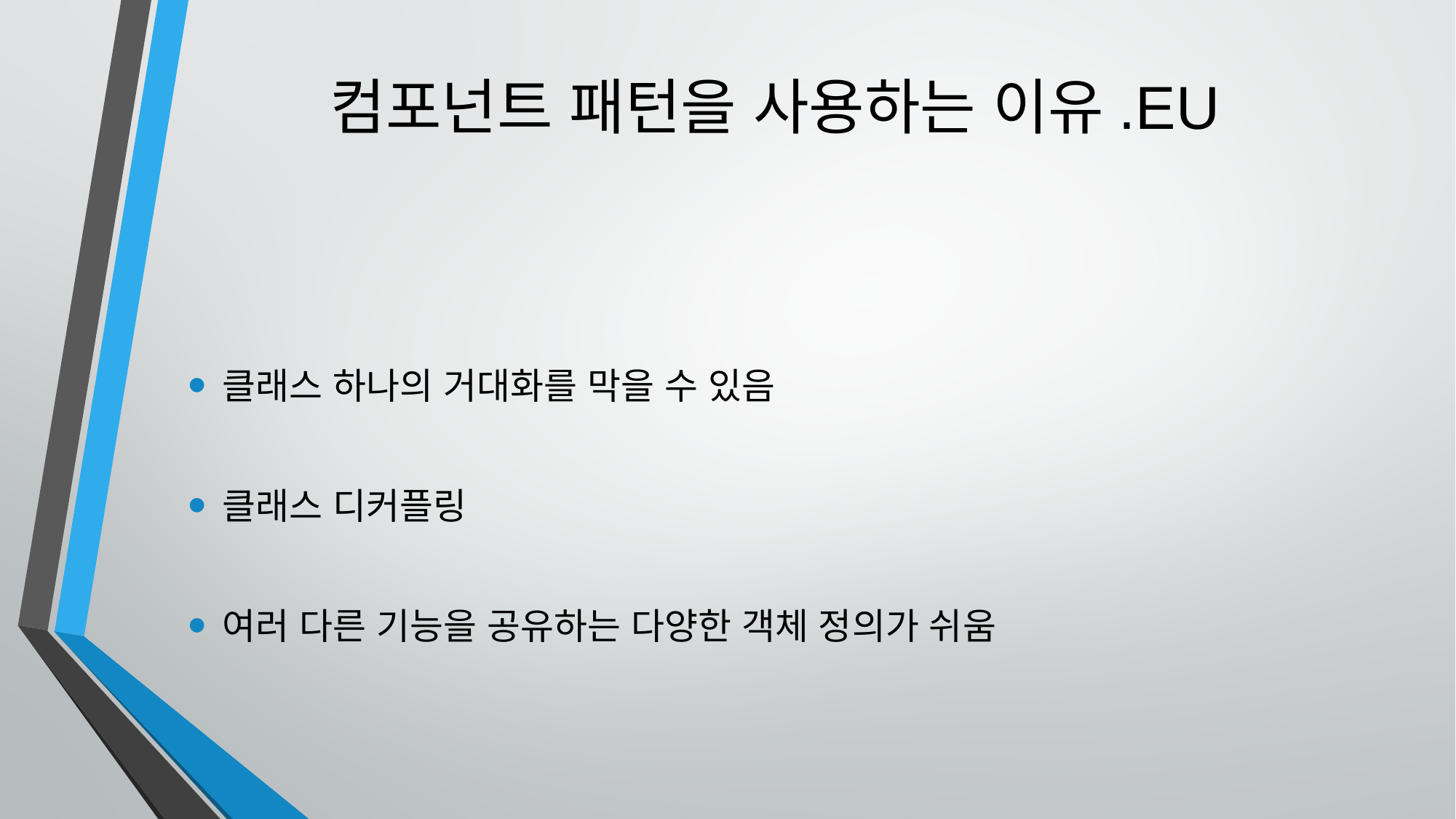

# 컴포넌트 패턴을 사용하는 이유.EU
클래스 하나의 거대화를 막을 수 있음

클래스 디커플링

여러 다른 기능을 공유하는 다양한 객체 정의가 쉬움